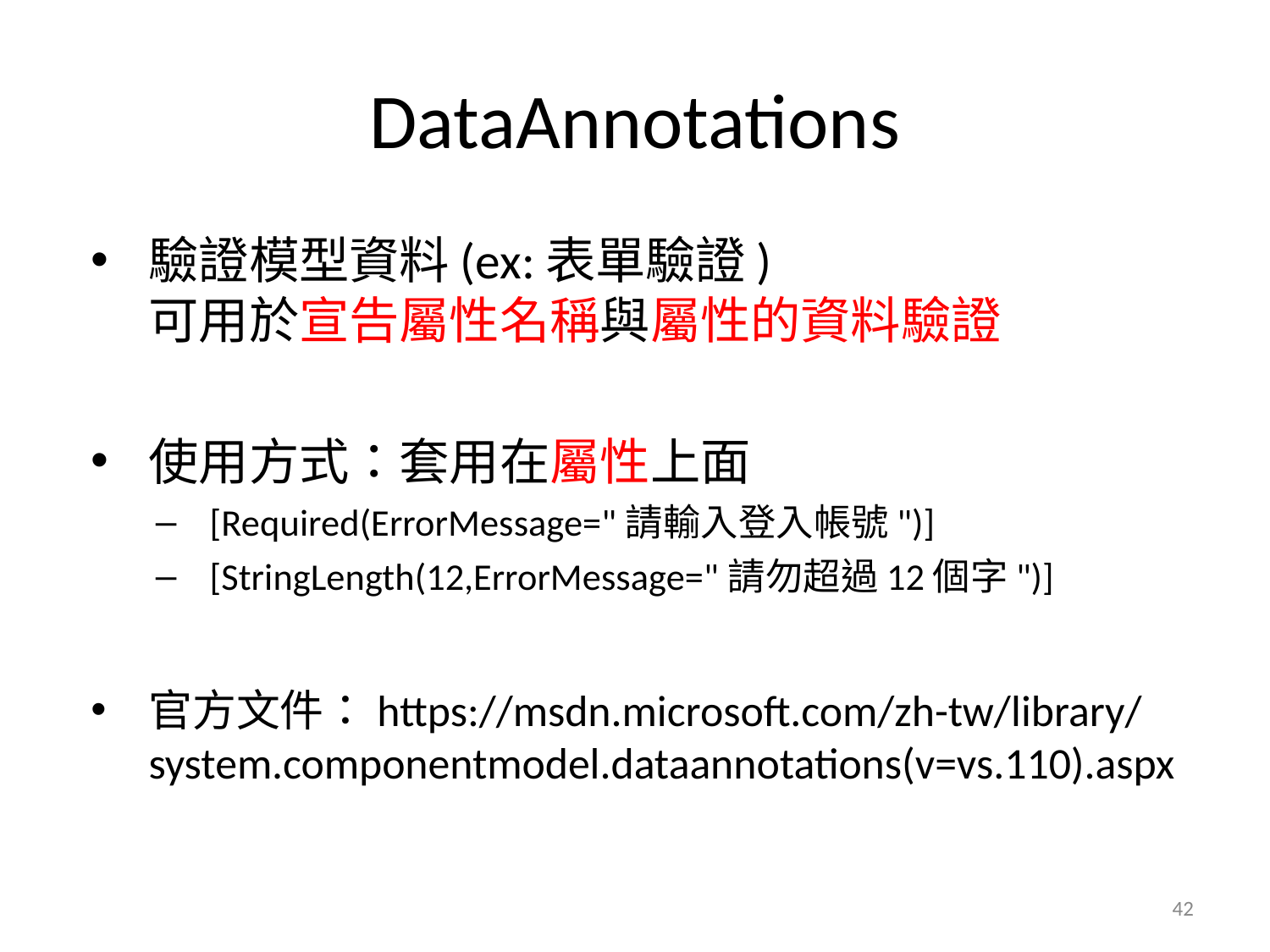

# DataAnnotations
驗證模型資料(ex:表單驗證)
可用於宣告屬性名稱與屬性的資料驗證

使用方式：套用在屬性上面
[Required(ErrorMessage="請輸入登入帳號")]
[StringLength(12,ErrorMessage="請勿超過12個字")]

官方文件：https://msdn.microsoft.com/zh-tw/library/system.componentmodel.dataannotations(v=vs.110).aspx
42